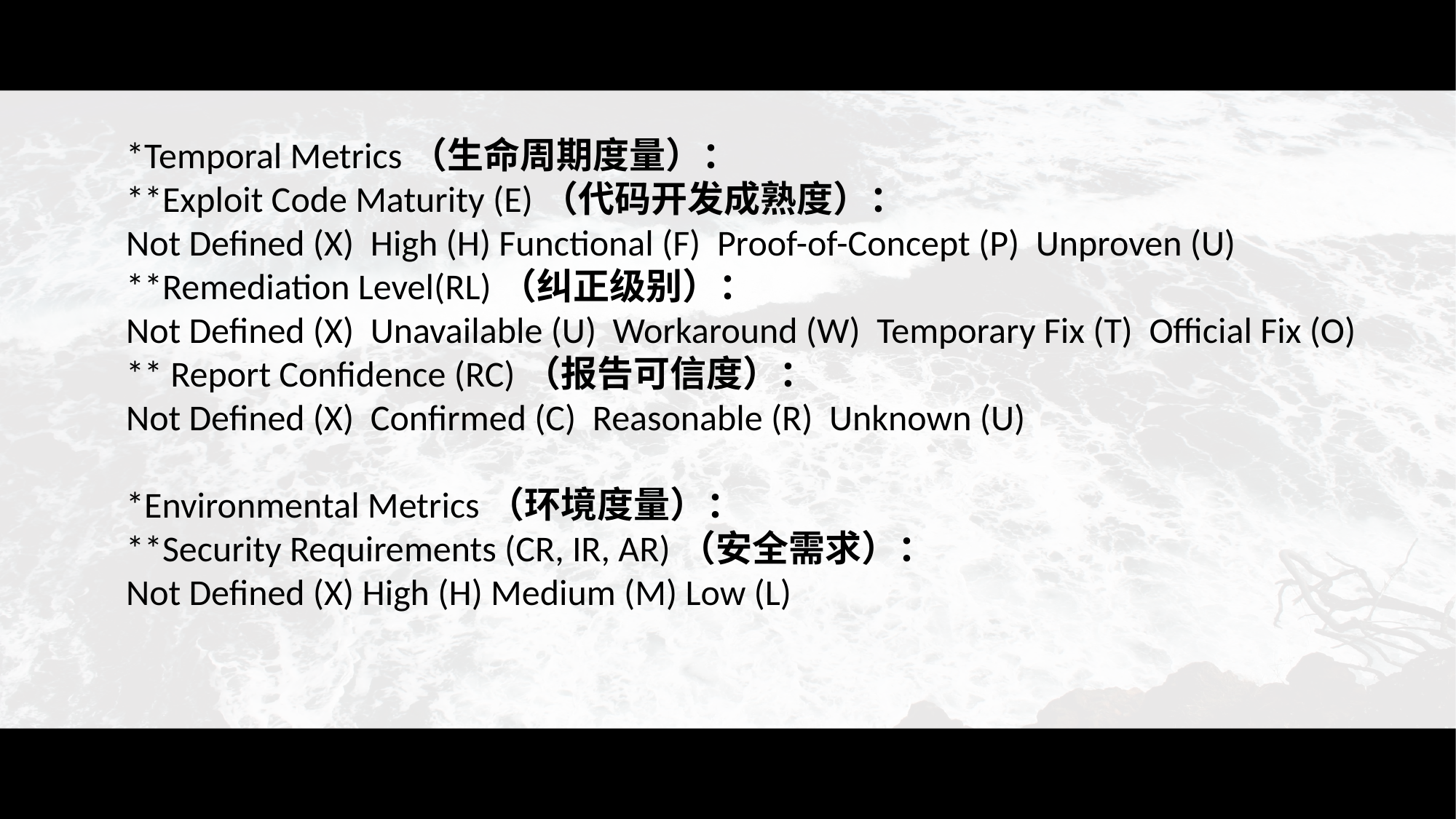

*Temporal Metrics（生命周期度量）：
**Exploit Code Maturity (E)（代码开发成熟度）：
Not Defined (X)  High (H) Functional (F)  Proof-of-Concept (P)  Unproven (U)
**Remediation Level(RL)（纠正级别）：
Not Defined (X)  Unavailable (U)  Workaround (W)  Temporary Fix (T)  Official Fix (O)
** Report Confidence (RC)（报告可信度）：
Not Defined (X)  Confirmed (C)  Reasonable (R)  Unknown (U)

*Environmental Metrics（环境度量）：
**Security Requirements (CR, IR, AR)（安全需求）：
Not Defined (X) High (H) Medium (M) Low (L)